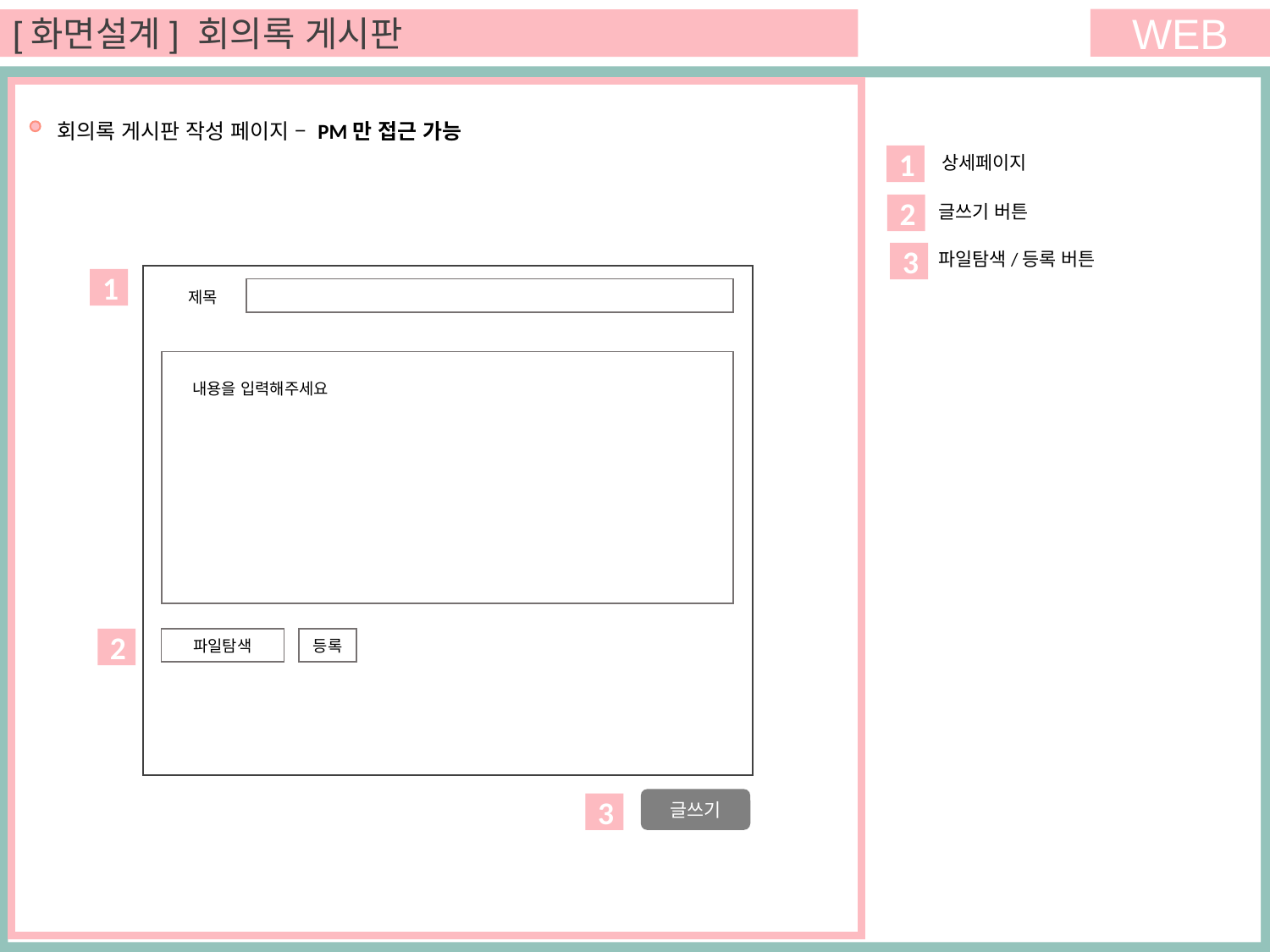

WEB
[화면설계] 회의록 게시판

 회의록 게시판 작성 페이지 – PM만 접근 가능

상세페이지
1
글쓰기 버튼
2
파일탐색/등록 버튼
3

1

제목

내용을 입력해주세요
2
등록
파일탐색
글쓰기
3